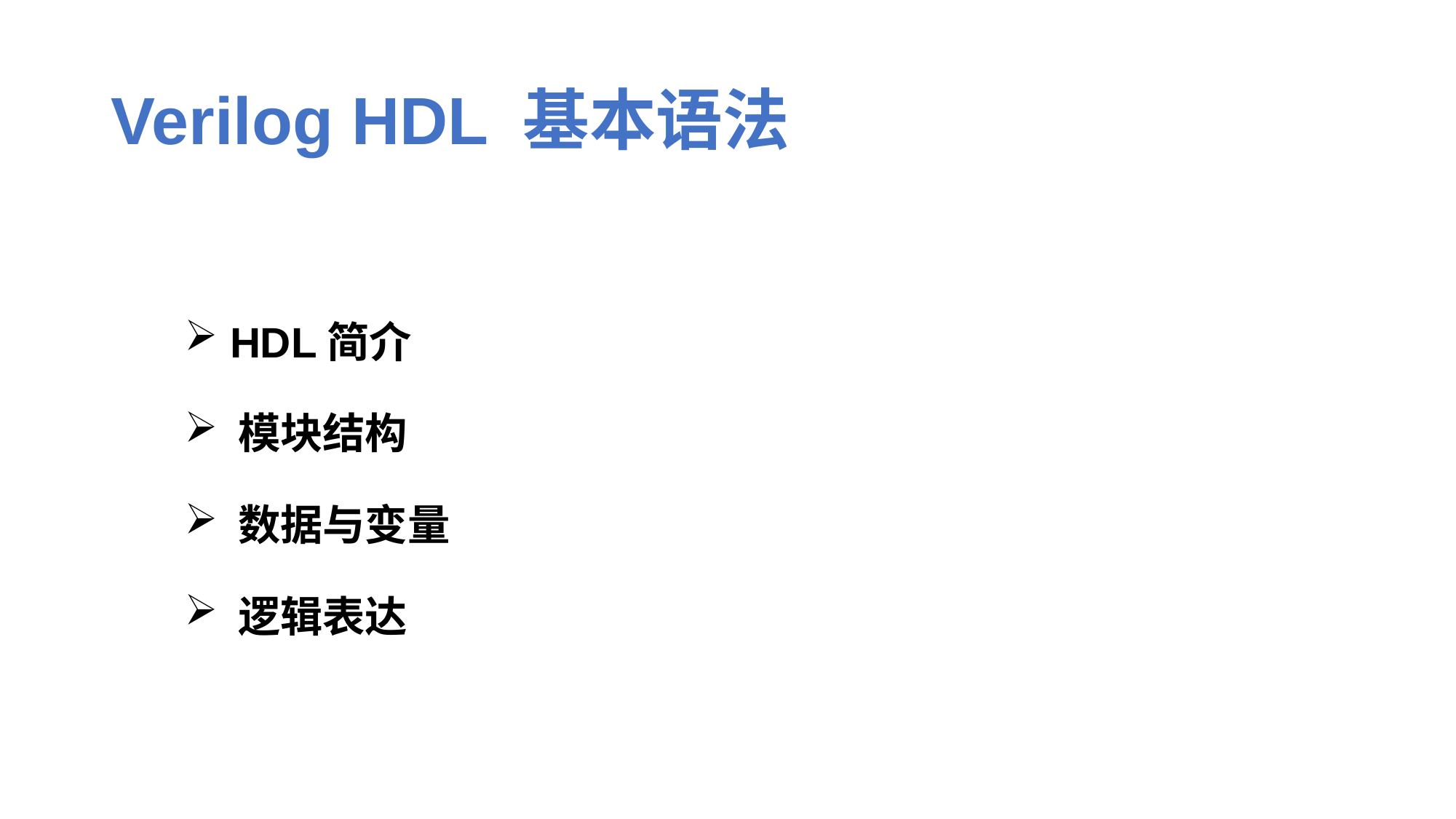

# Verilog HDL 基本语法

 HDL简介
 模块结构
 数据与变量
 逻辑表达